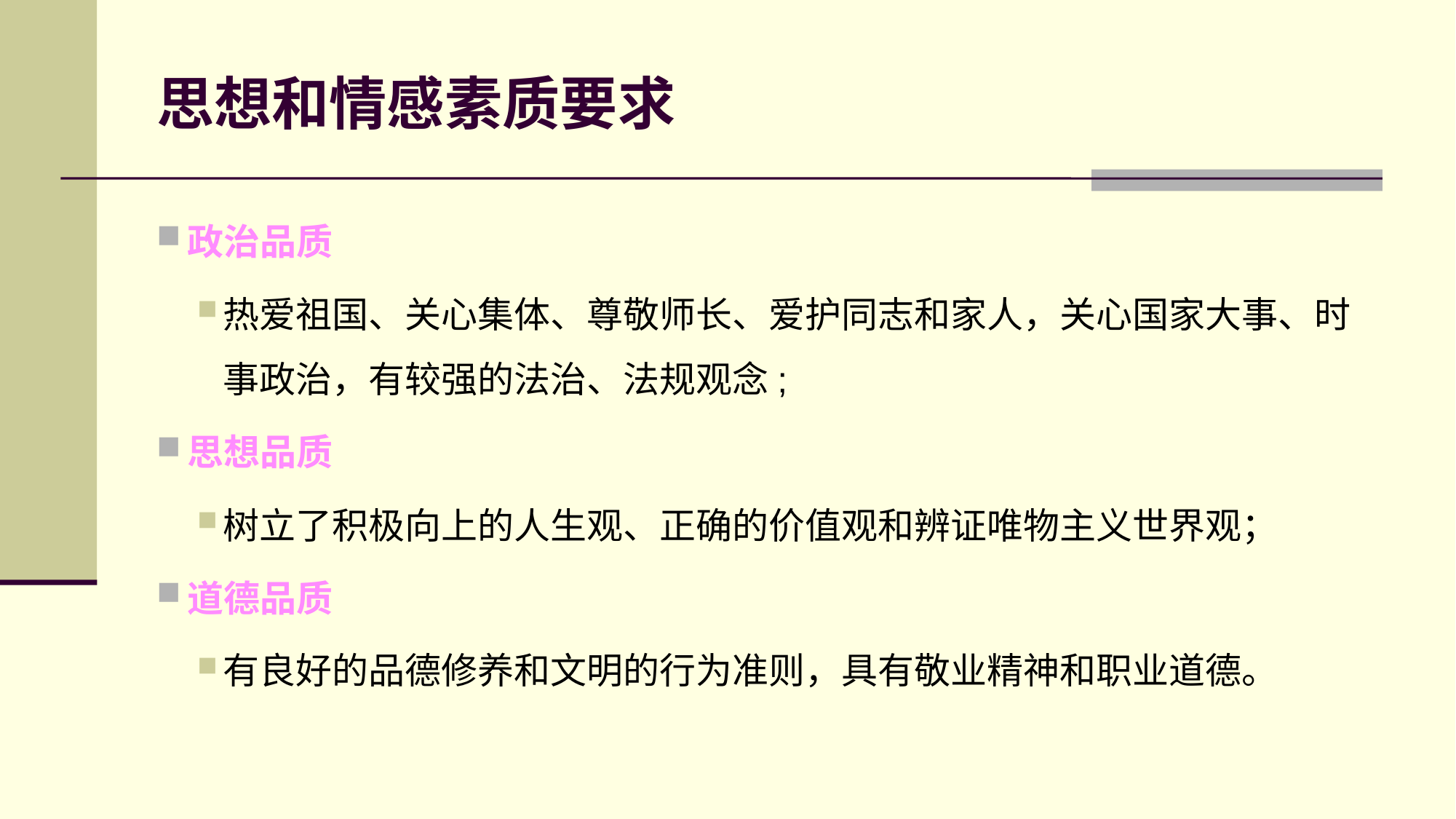

# 思想和情感素质要求
政治品质
热爱祖国、关心集体、尊敬师长、爱护同志和家人，关心国家大事、时事政治，有较强的法治、法规观念;
思想品质
树立了积极向上的人生观、正确的价值观和辨证唯物主义世界观；
道德品质
有良好的品德修养和文明的行为准则，具有敬业精神和职业道德。